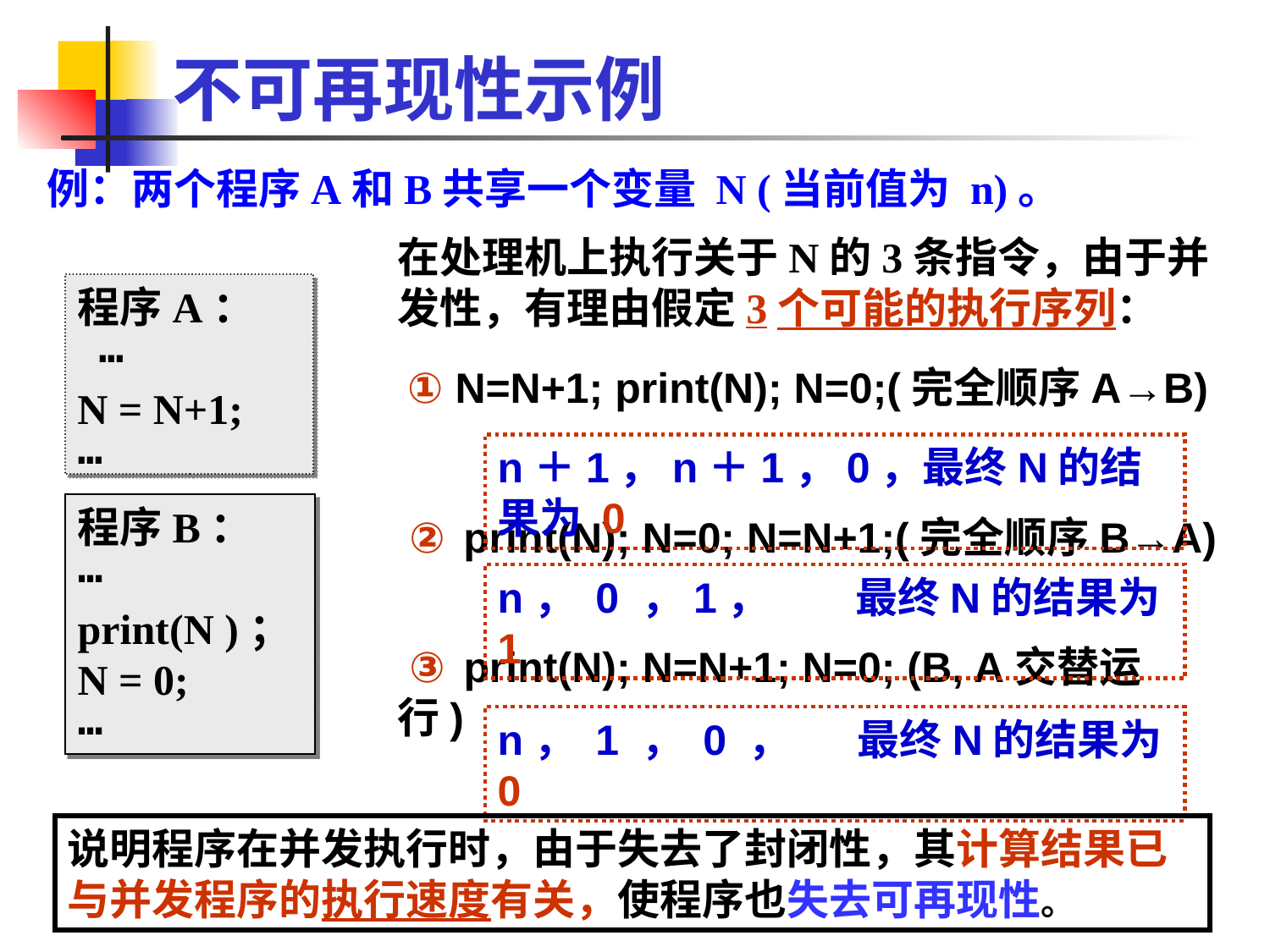

不可再现性示例
例：两个程序A和B共享一个变量 N (当前值为 n)。
在处理机上执行关于N的3条指令，由于并发性，有理由假定3个可能的执行序列：
程序A：
  ┅
N = N+1;
┅
① N=N+1; print(N); N=0;(完全顺序A→B)
n＋1，n＋1，0，最终N的结果为 0
程序B：
┅
print(N )；
N = 0;
┅
 ② print(N); N=0; N=N+1;(完全顺序B→A)
n， 0 ，1，         最终N的结果为 1
 ③ print(N); N=N+1; N=0; (B, A交替运行)
n， 1 ， 0 ，       最终N的结果为 0
说明程序在并发执行时，由于失去了封闭性，其计算结果已与并发程序的执行速度有关，使程序也失去可再现性。